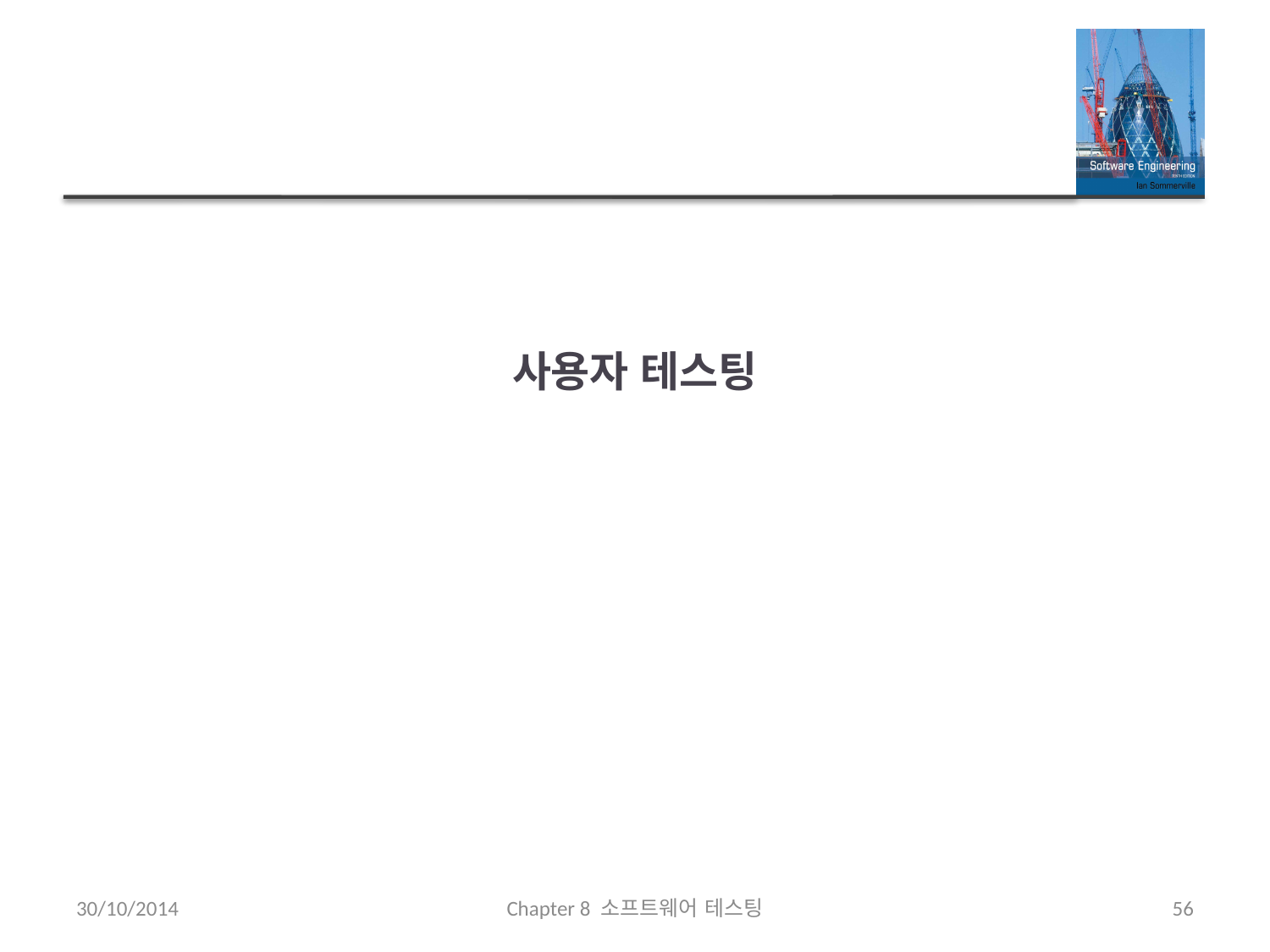

# 사용자 테스팅
30/10/2014
Chapter 8 소프트웨어 테스팅
56